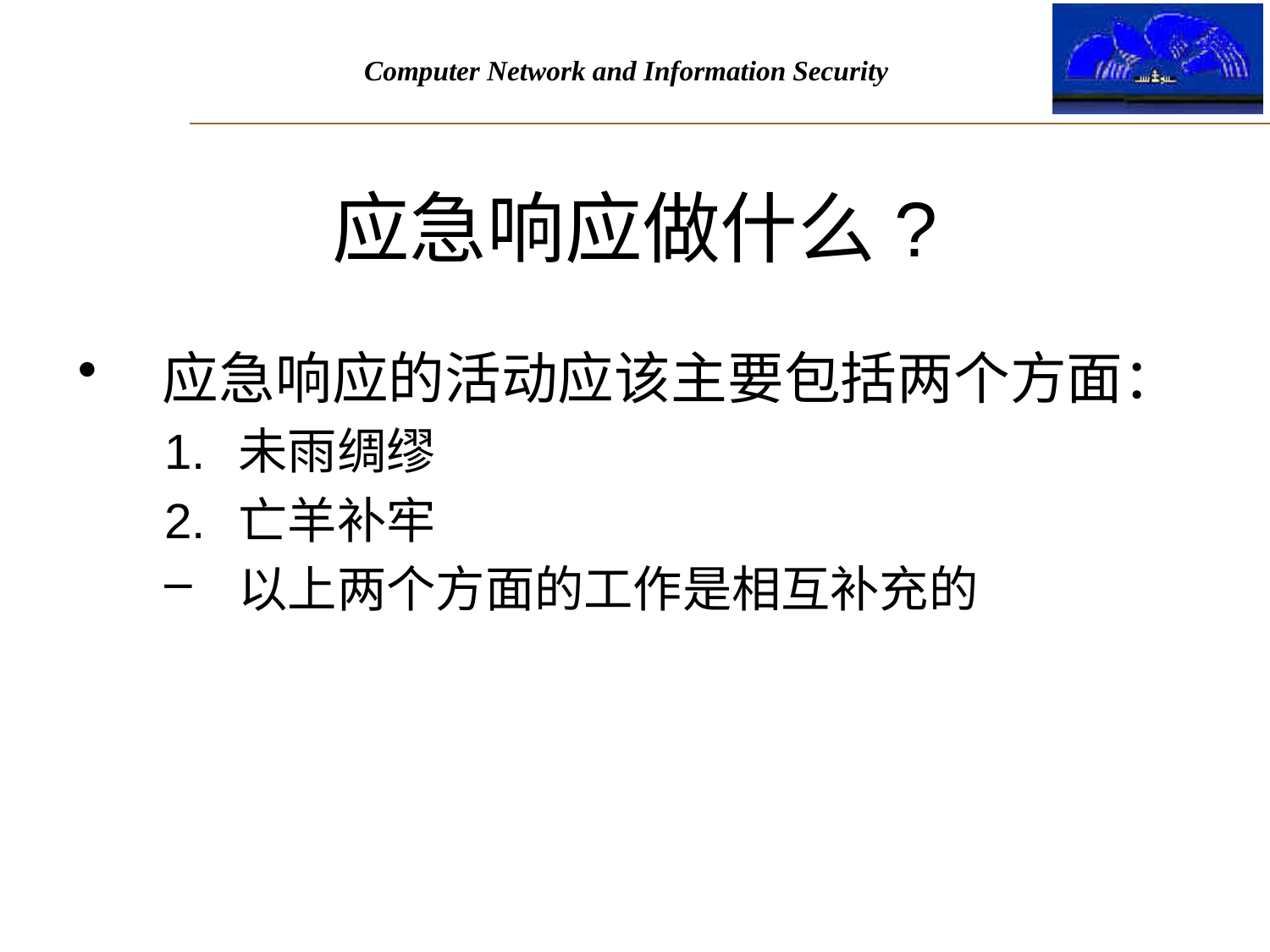

# 应急响应做什么?
应急响应的活动应该主要包括两个方面：
未雨绸缪
亡羊补牢
以上两个方面的工作是相互补充的